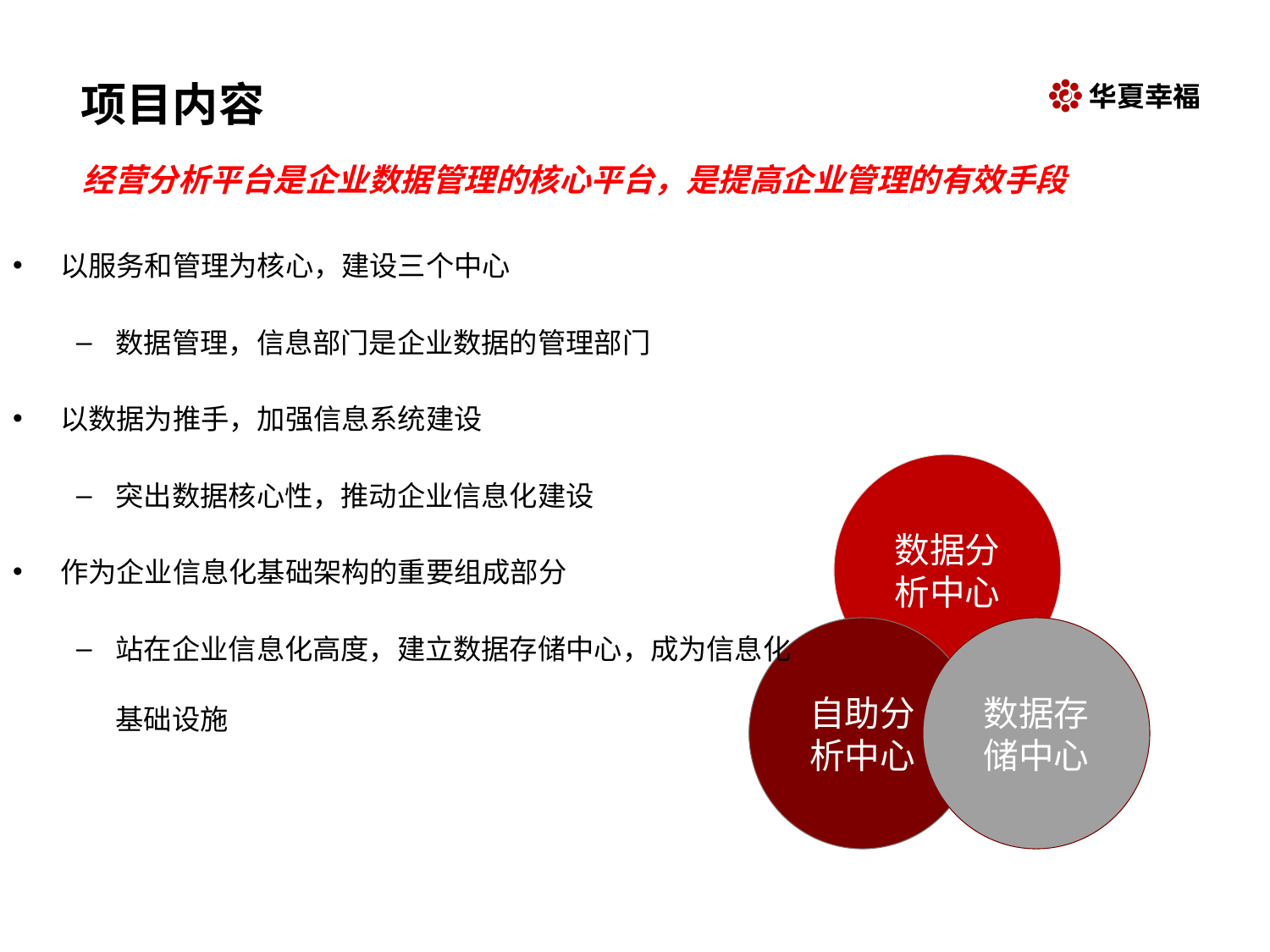

# 项目内容
经营分析平台是企业数据管理的核心平台，是提高企业管理的有效手段
以服务和管理为核心，建设三个中心
数据管理，信息部门是企业数据的管理部门
以数据为推手，加强信息系统建设
突出数据核心性，推动企业信息化建设
作为企业信息化基础架构的重要组成部分
站在企业信息化高度，建立数据存储中心，成为信息化基础设施
数据分析中心
自助分析中心
数据存储中心